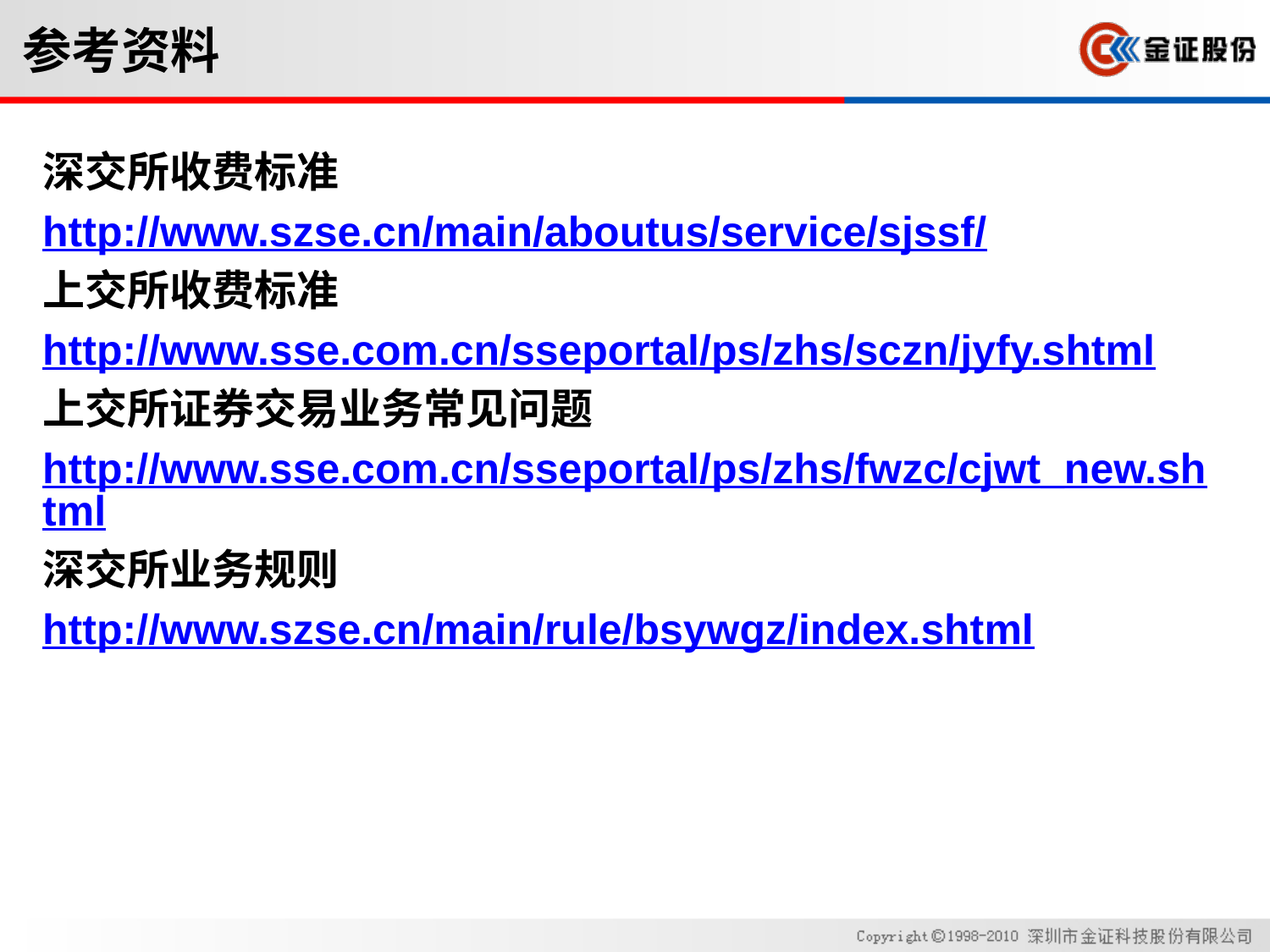

# 参考资料
深交所收费标准
http://www.szse.cn/main/aboutus/service/sjssf/
上交所收费标准
http://www.sse.com.cn/sseportal/ps/zhs/sczn/jyfy.shtml
上交所证券交易业务常见问题
http://www.sse.com.cn/sseportal/ps/zhs/fwzc/cjwt_new.shtml
深交所业务规则
http://www.szse.cn/main/rule/bsywgz/index.shtml